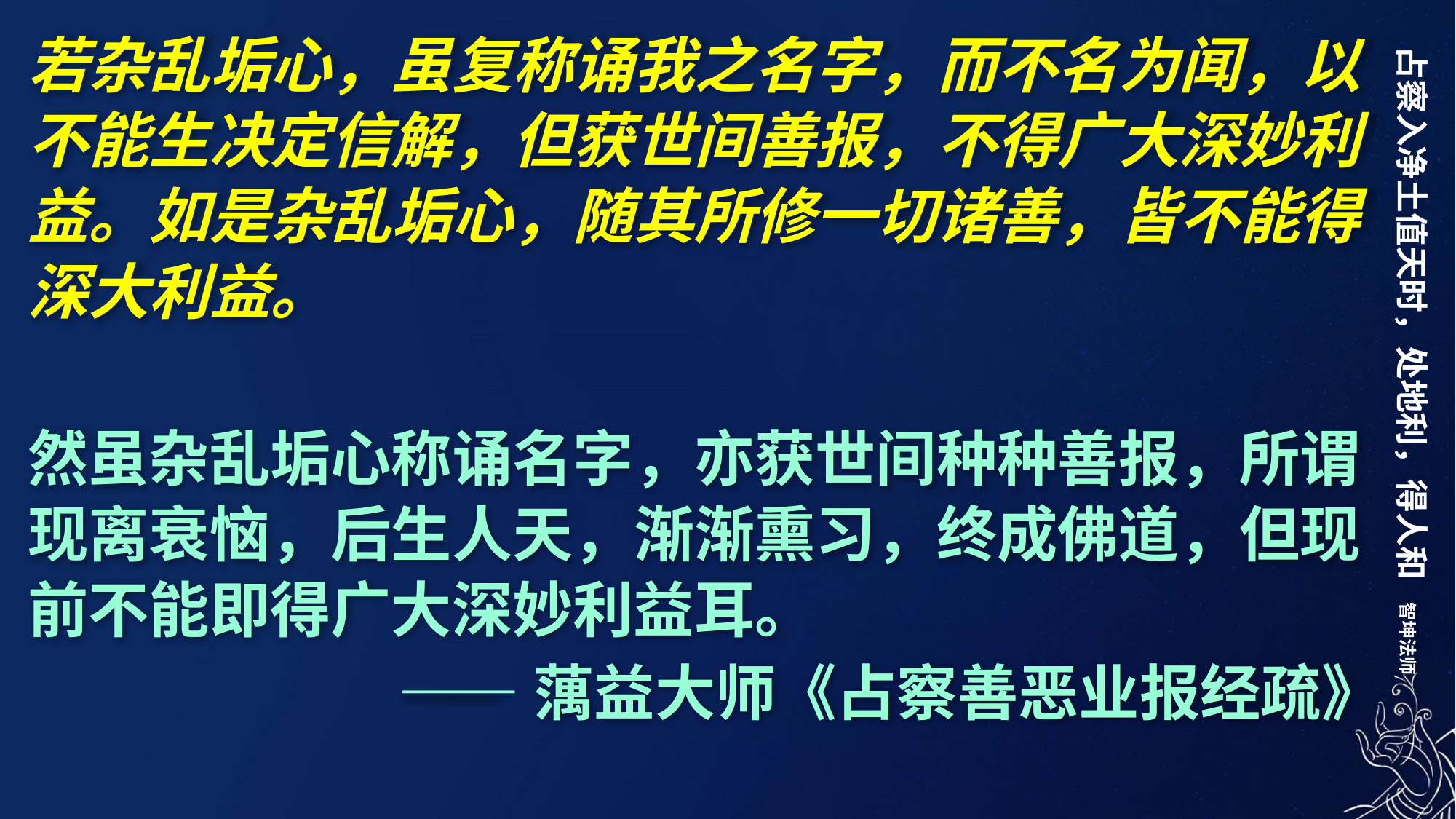

若杂乱垢心，虽复称诵我之名字，而不名为闻，以不能生决定信解，但获世间善报，不得广大深妙利益。如是杂乱垢心，随其所修一切诸善，皆不能得深大利益。

然虽杂乱垢心称诵名字，亦获世间种种善报，所谓现离衰恼，后生人天，渐渐熏习，终成佛道，但现前不能即得广大深妙利益耳。
——蕅益大师《占察善恶业报经疏》